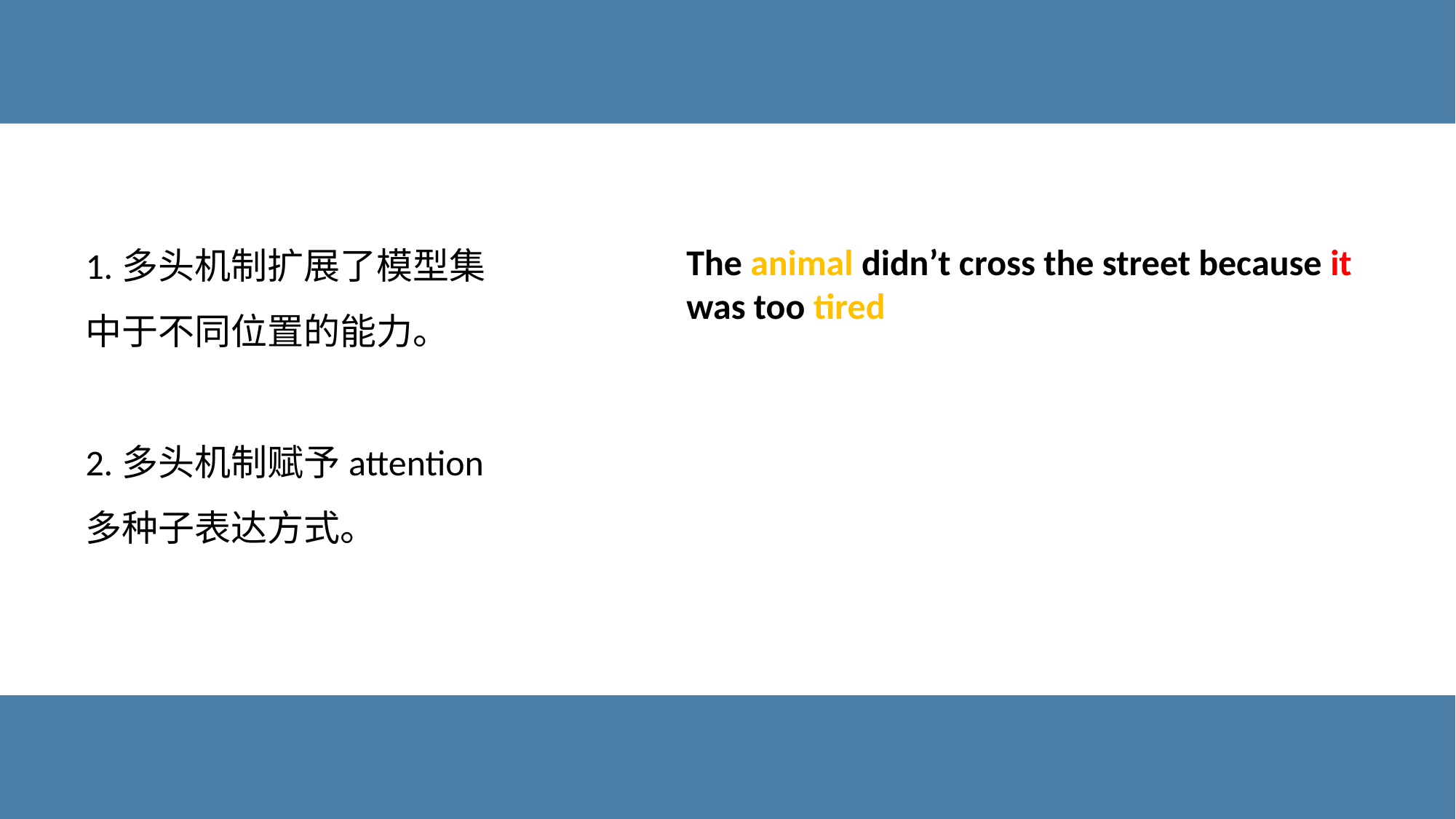

1.多头机制扩展了模型集中于不同位置的能力。

2.多头机制赋予attention多种子表达方式。

The animal didn’t cross the street because it was too tired